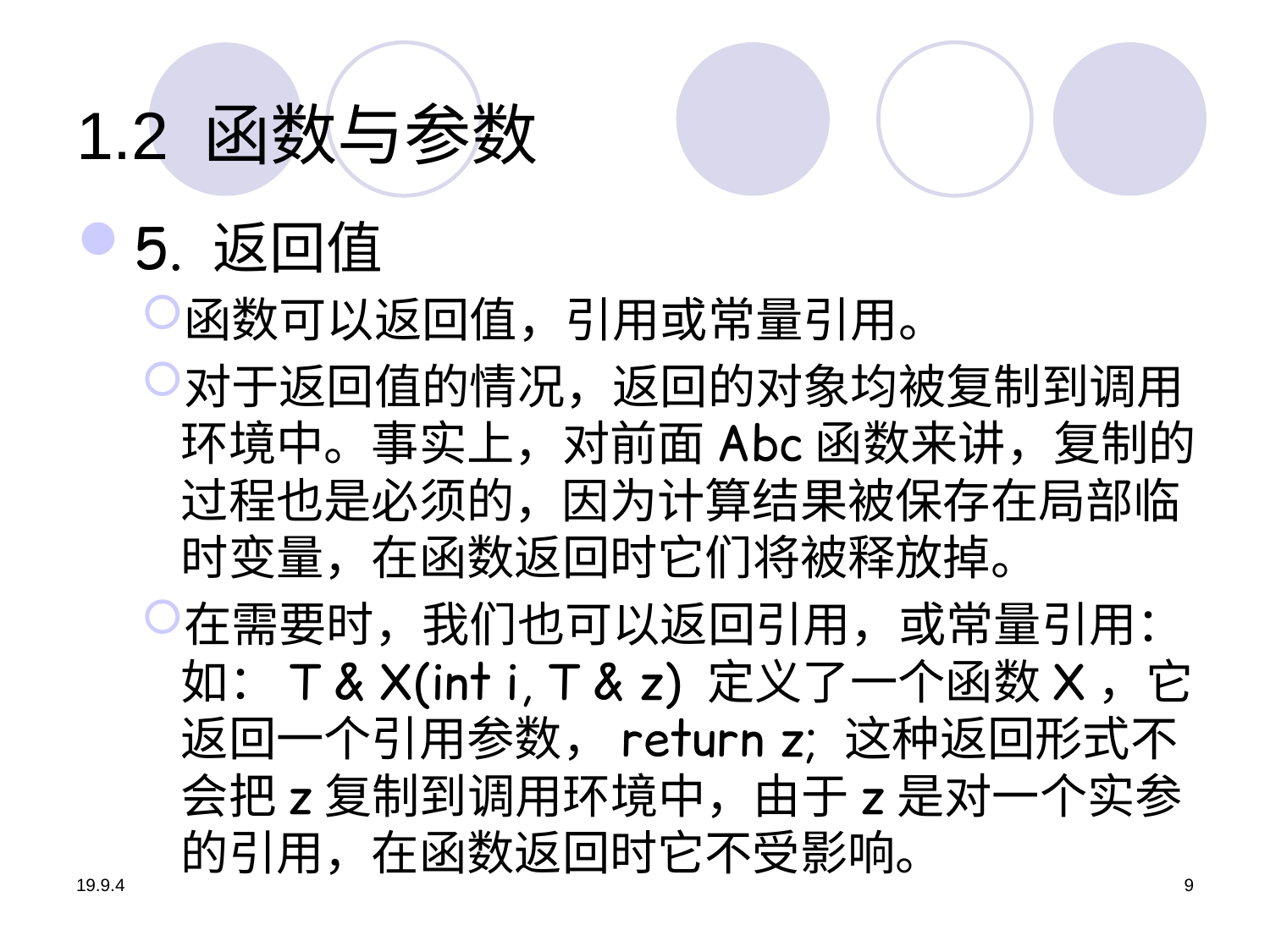

# 1.2	函数与参数
5. 返回值
函数可以返回值，引用或常量引用。
对于返回值的情况，返回的对象均被复制到调用环境中。事实上，对前面Abc函数来讲，复制的过程也是必须的，因为计算结果被保存在局部临时变量，在函数返回时它们将被释放掉。
在需要时，我们也可以返回引用，或常量引用：如：T & X(int i, T & z) 定义了一个函数X，它返回一个引用参数，return z; 这种返回形式不会把z复制到调用环境中，由于z是对一个实参的引用，在函数返回时它不受影响。
19.9.4
9